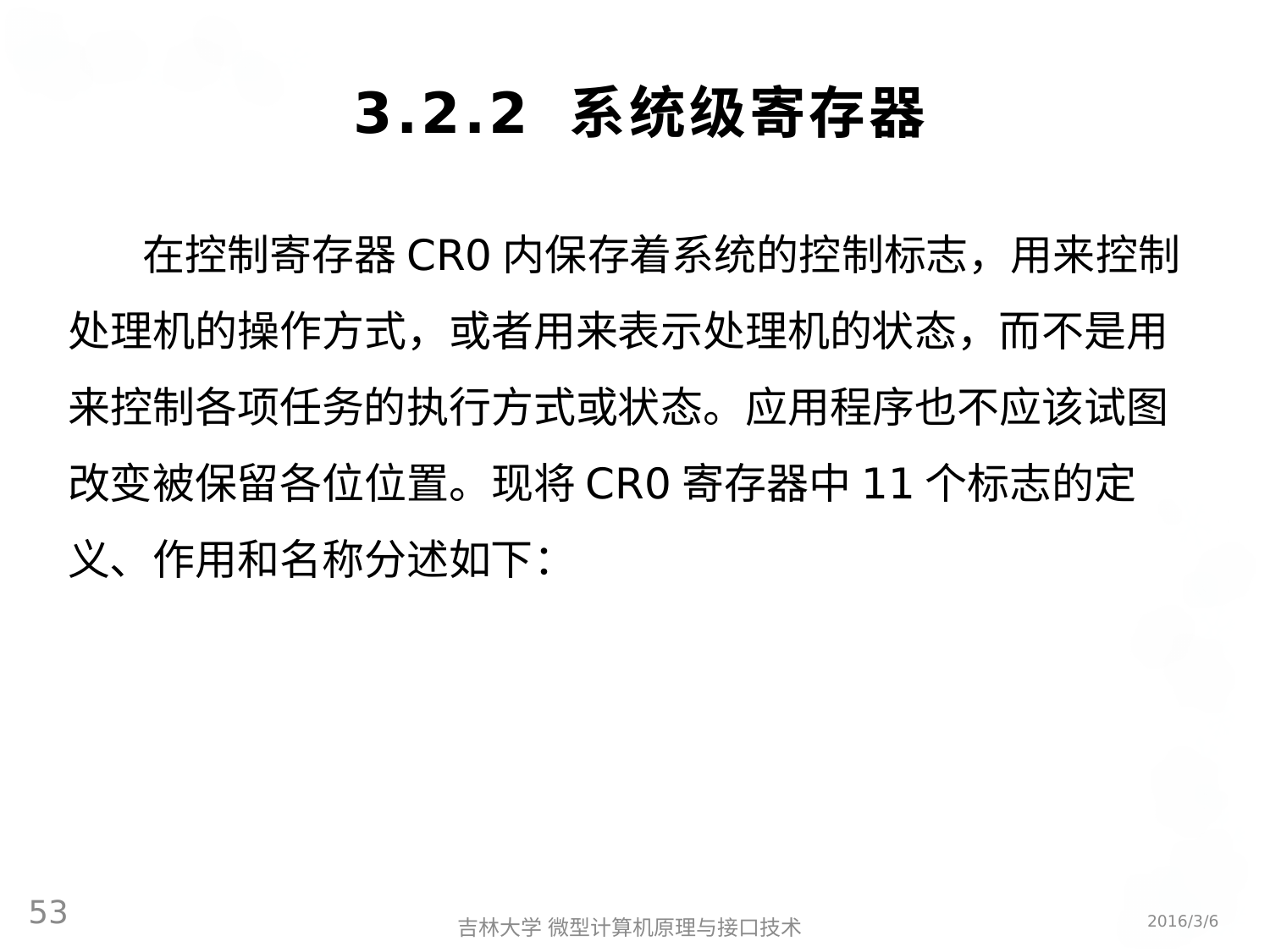

# 3.2.2 系统级寄存器
在控制寄存器CR0内保存着系统的控制标志，用来控制处理机的操作方式，或者用来表示处理机的状态，而不是用来控制各项任务的执行方式或状态。应用程序也不应该试图改变被保留各位位置。现将CR0寄存器中11个标志的定义、作用和名称分述如下：
53
2016/3/6
吉林大学 微型计算机原理与接口技术